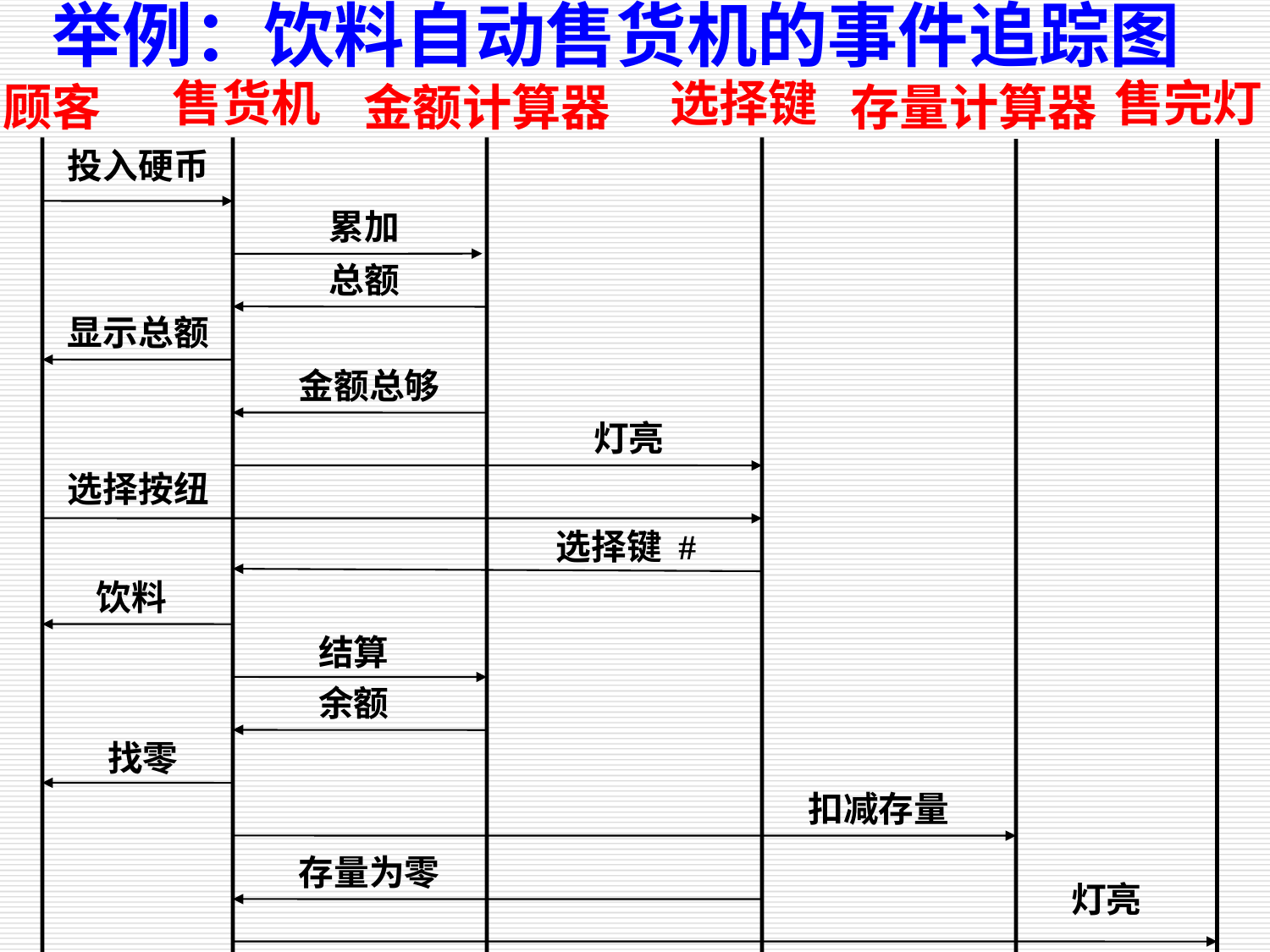

举例：饮料自动售货机的事件追踪图

售货机
选择键
售完灯
顾客
金额计算器
存量计算器

投入硬币

累加

总额

显示总额

金额总够

灯亮

选择按纽

选择键 #
饮料

结算

余额

找零
扣减存量

存量为零
灯亮